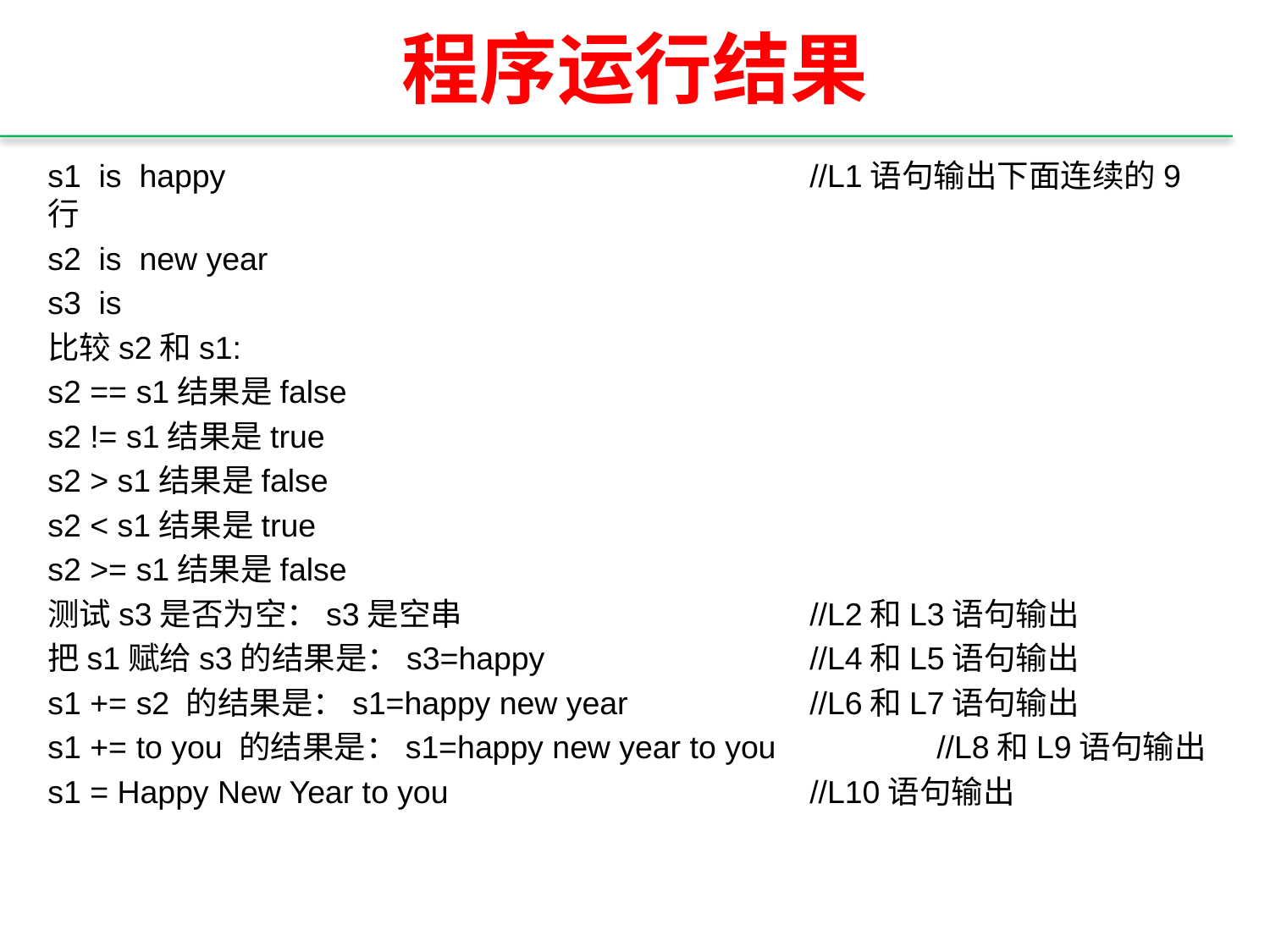

# 程序运行结果
s1  is  happy                        			//L1语句输出下面连续的9行
s2  is  new year
s3  is
比较s2和s1:
s2 == s1结果是false
s2 != s1结果是true
s2 > s1结果是false
s2 < s1结果是true
s2 >= s1结果是false
测试s3是否为空：s3是空串            			//L2和L3语句输出
把s1赋给s3的结果是：s3=happy      		//L4和L5语句输出
s1 += s2 的结果是：s1=happy new year             	//L6和L7语句输出
s1 += to you 的结果是：s1=happy new year to you    	//L8和L9语句输出
s1 = Happy New Year to you                       		//L10语句输出